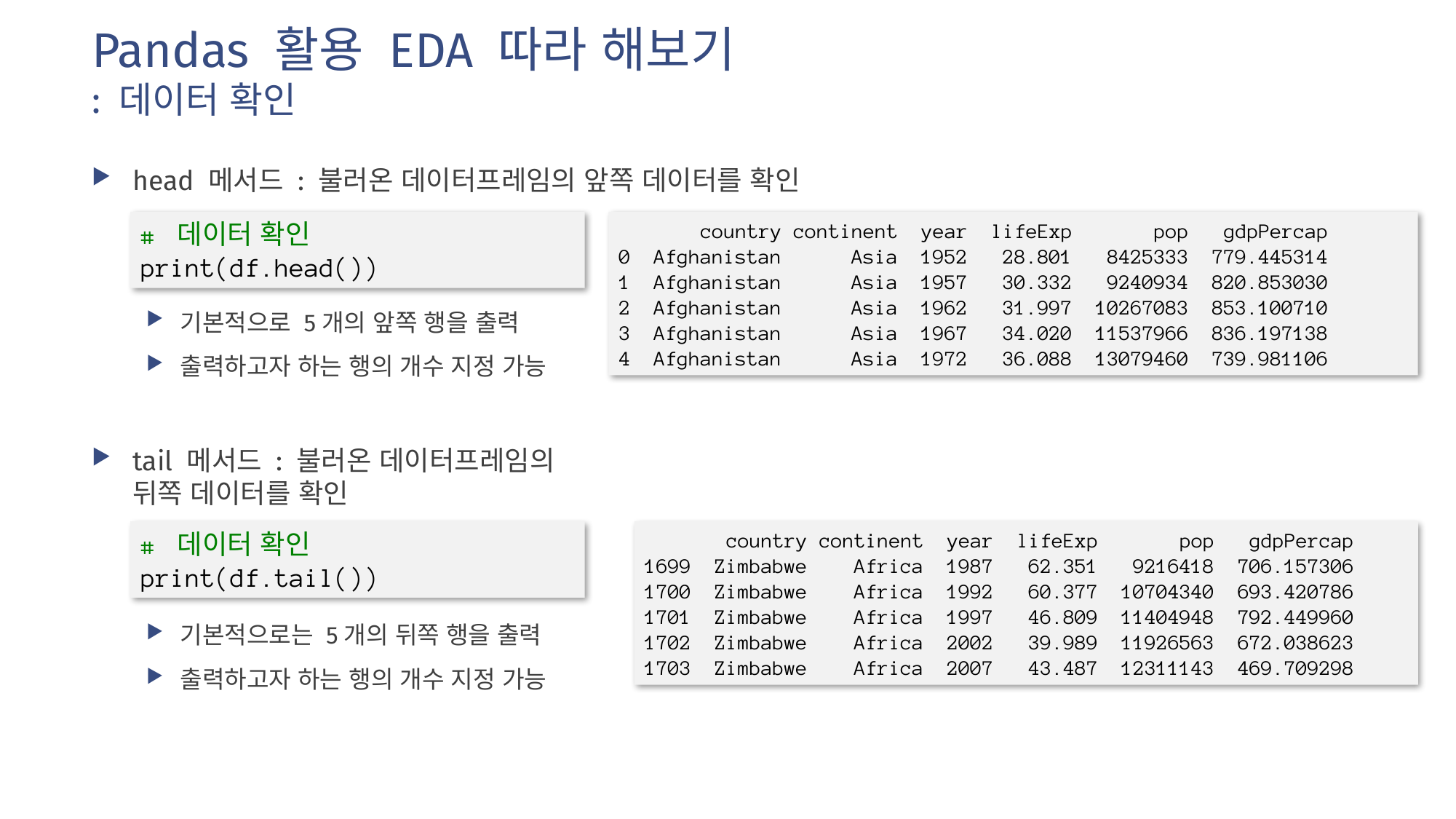

# Pandas 활용 EDA 따라 해보기 : 데이터 확인
head 메서드 : 불러온 데이터프레임의 앞쪽 데이터를 확인

기본적으로 5개의 앞쪽 행을 출력
출력하고자 하는 행의 개수 지정 가능

tail 메서드 : 불러온 데이터프레임의
뒤쪽 데이터를 확인

기본적으로는 5개의 뒤쪽 행을 출력
출력하고자 하는 행의 개수 지정 가능
# 데이터 확인
print(df.head())
       country continent  year  lifeExp       pop   gdpPercap
0  Afghanistan      Asia  1952   28.801   8425333  779.445314
1  Afghanistan      Asia  1957   30.332   9240934  820.853030
2  Afghanistan      Asia  1962   31.997  10267083  853.100710
3  Afghanistan      Asia  1967   34.020  11537966  836.197138
4  Afghanistan      Asia  1972   36.088  13079460  739.981106
# 데이터 확인
print(df.tail())
       country continent  year  lifeExp       pop   gdpPercap
1699  Zimbabwe    Africa  1987   62.351   9216418  706.157306
1700  Zimbabwe    Africa  1992   60.377  10704340  693.420786
1701  Zimbabwe    Africa  1997   46.809  11404948  792.449960
1702  Zimbabwe    Africa  2002   39.989  11926563  672.038623
1703  Zimbabwe    Africa  2007   43.487  12311143  469.709298